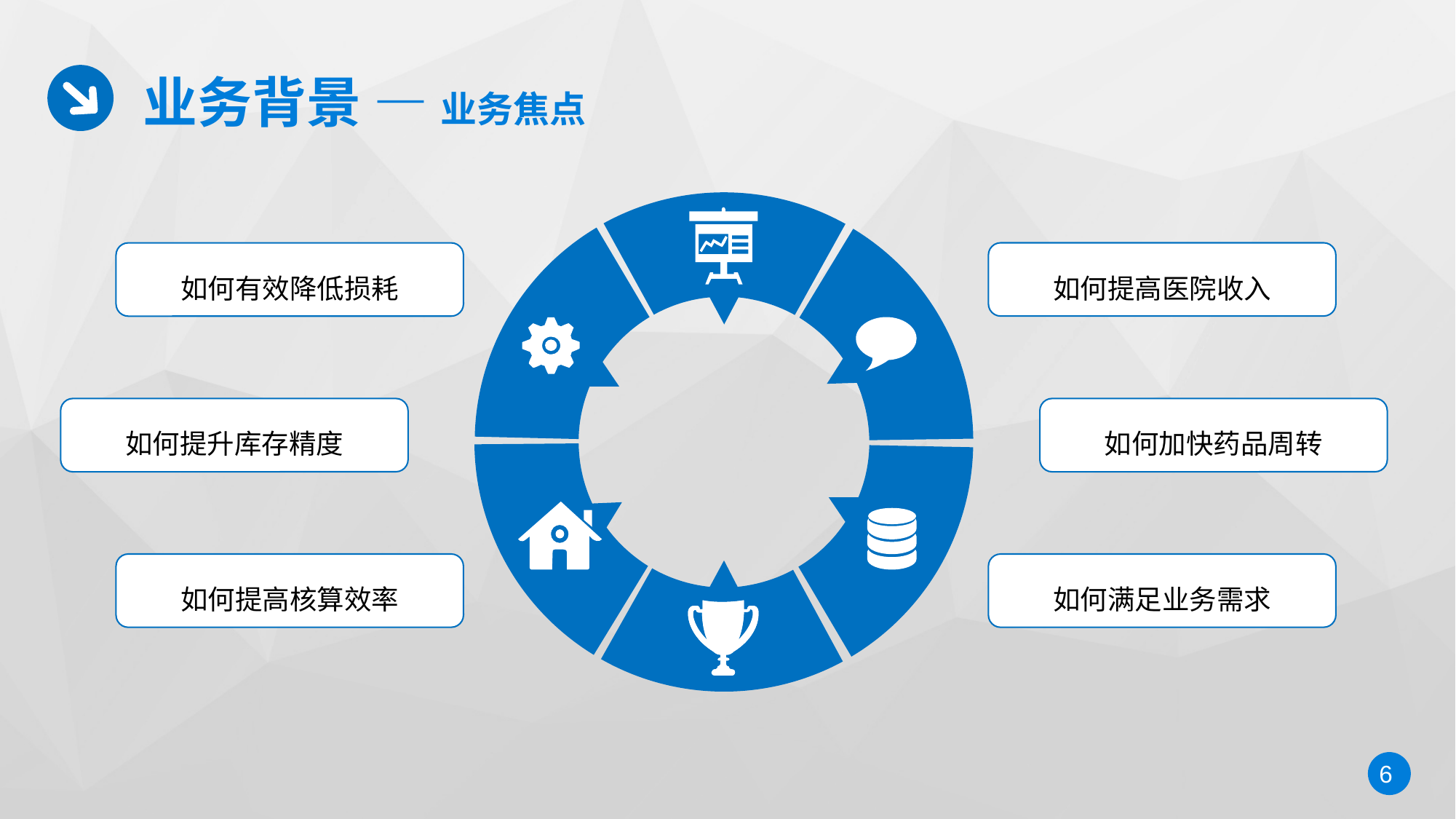

业务背景 — 业务焦点

如何提高医院收入
如何有效降低损耗

如何提升库存精度
如何加快药品周转

如何提高核算效率
如何满足业务需求